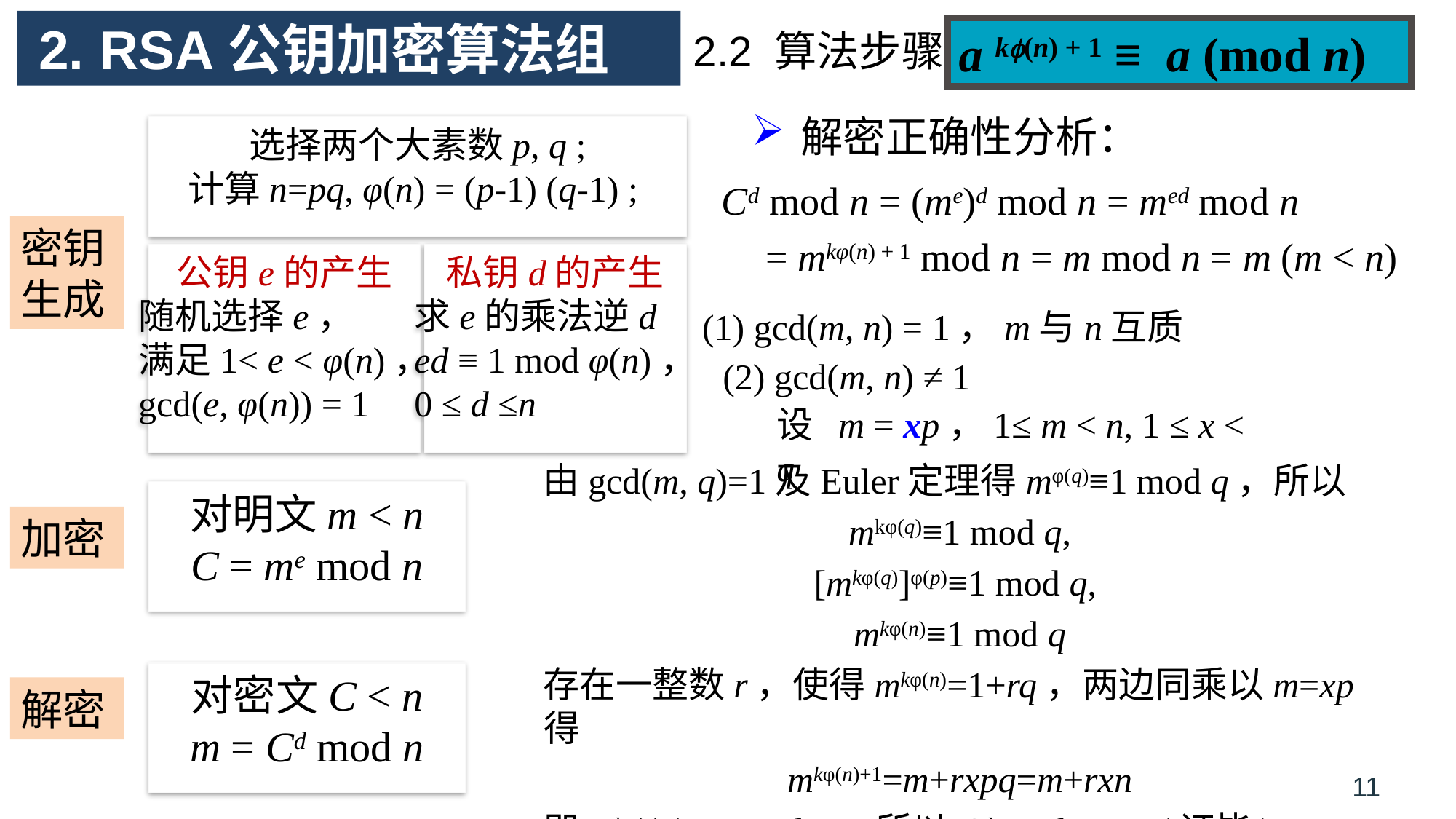

# 2. RSA公钥加密算法组成
a kφ(n) + 1 ≡  a (mod n)
2.2 算法步骤
解密正确性分析：
选择两个大素数p, q ;
计算n=pq, φ(n) = (p-1) (q-1) ;

公钥e的产生
随机选择e，
满足1< e < φ(n)，
gcd(e, φ(n)) = 1
私钥d的产生
求e的乘法逆d
ed ≡ 1 mod φ(n)，
0 ≤ d ≤n
Cd mod n = (me)d mod n = med mod n
密钥
生成
= mkφ(n) + 1 mod n = m mod n = m (m < n)
(1) gcd(m, n) = 1，m与n互质
(2) gcd(m, n) ≠ 1
设  m = xp，1≤ m < n, 1 ≤ x < q
由gcd(m, q)=1及Euler定理得mφ(q)≡1 mod q，所以
mkφ(q)≡1 mod q,
[mkφ(q)]φ(p)≡1 mod q,
mkφ(n)≡1 mod q
存在一整数r，使得mkφ(n)=1+rq，两边同乘以m=xp得
mkφ(n)+1=m+rxpq=m+rxn
即mkφ(n)+1≡m mod n，所以Cd mod n≡m  (证毕)
对明文m < n
C = me mod n
加密
对密文C < n
m = Cd mod n
解密